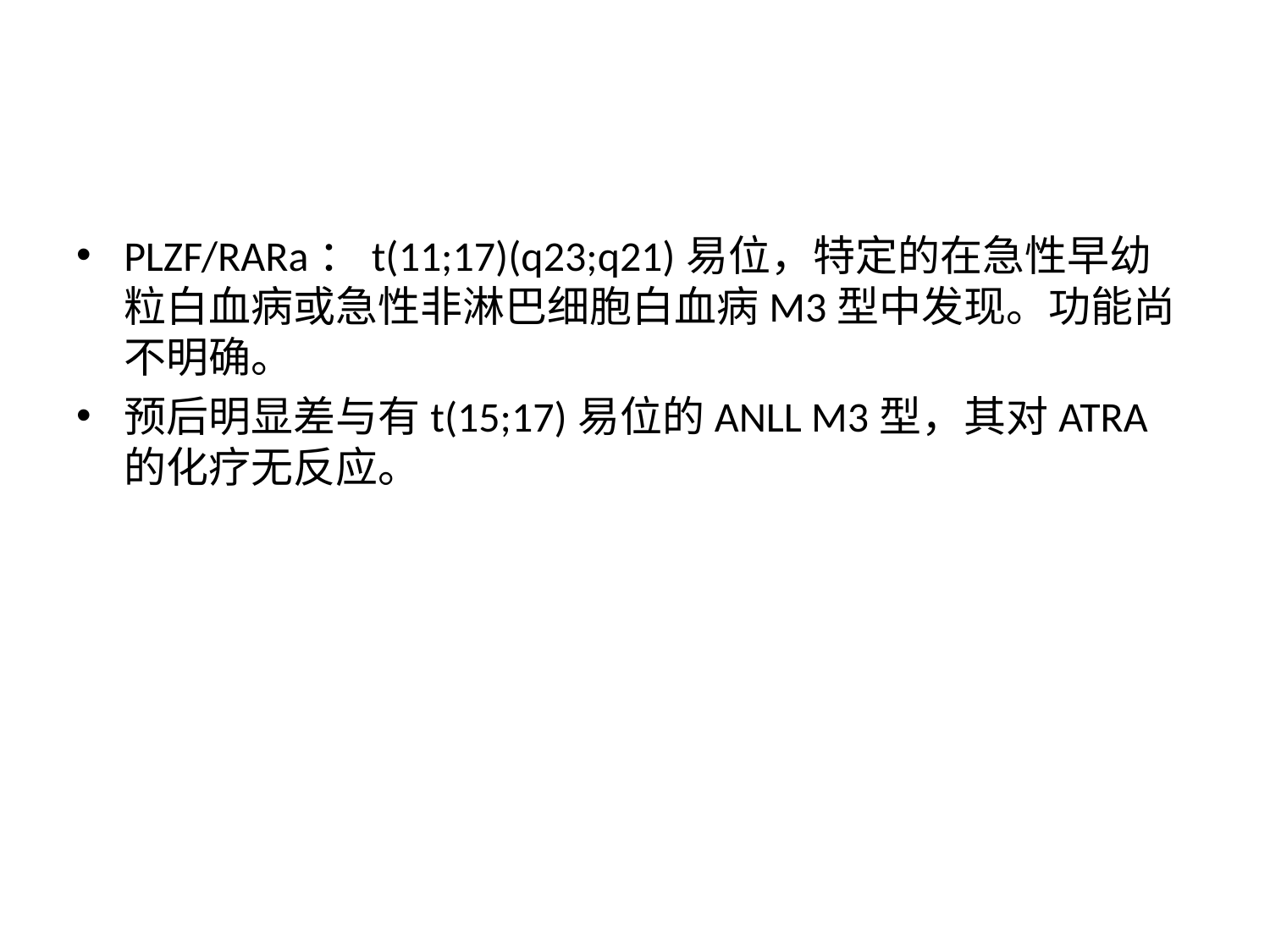

#
PLZF/RARa：t(11;17)(q23;q21)易位，特定的在急性早幼粒白血病或急性非淋巴细胞白血病M3型中发现。功能尚不明确。
预后明显差与有t(15;17)易位的ANLL M3型，其对ATRA的化疗无反应。